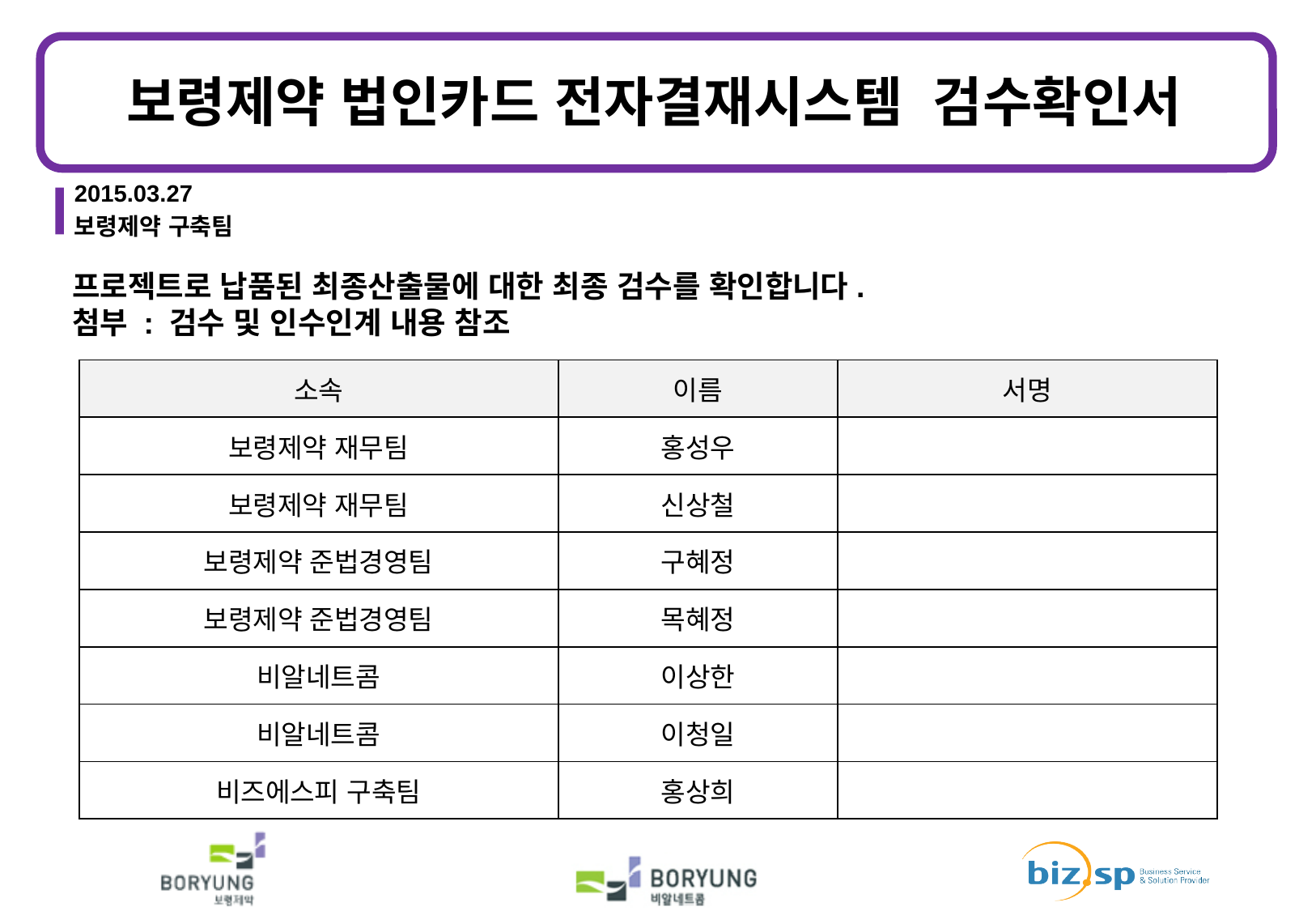

보령제약 법인카드 전자결재시스템  검수확인서
2015.03.27
보령제약 구축팀
프로젝트로 납품된 최종산출물에 대한 최종 검수를 확인합니다.
첨부 : 검수 및 인수인계 내용 참조
| 소속 | 이름 | 서명 |
| --- | --- | --- |
| 보령제약 재무팀 | 홍성우 |  |
| 보령제약 재무팀 | 신상철 |  |
| 보령제약 준법경영팀 | 구혜정 |  |
| 보령제약 준법경영팀 | 목혜정 |  |
| 비알네트콤 | 이상한 |  |
| 비알네트콤 | 이청일 |  |
| 비즈에스피 구축팀 | 홍상희 |  |